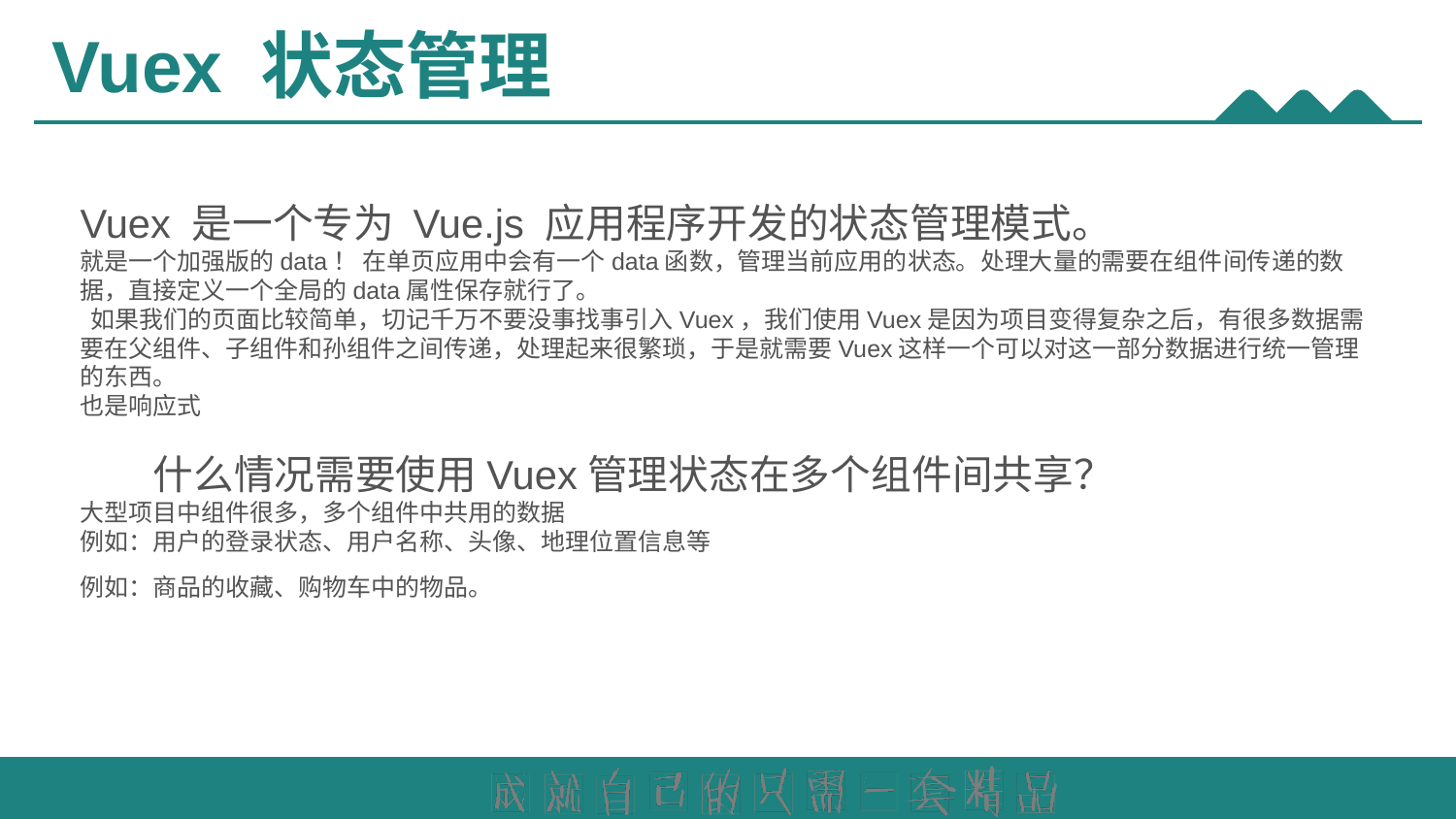

# Vuex 状态管理
Vuex 是一个专为 Vue.js 应用程序开发的状态管理模式。
就是一个加强版的data！ 在单页应用中会有一个data函数，管理当前应用的状态。处理大量的需要在组件间传递的数据，直接定义一个全局的data属性保存就行了。
 如果我们的页面比较简单，切记千万不要没事找事引入Vuex，我们使用Vuex是因为项目变得复杂之后，有很多数据需要在父组件、子组件和孙组件之间传递，处理起来很繁琐，于是就需要Vuex这样一个可以对这一部分数据进行统一管理的东西。
也是响应式

什么情况需要使用Vuex管理状态在多个组件间共享？
大型项目中组件很多，多个组件中共用的数据
例如：用户的登录状态、用户名称、头像、地理位置信息等
例如：商品的收藏、购物车中的物品。